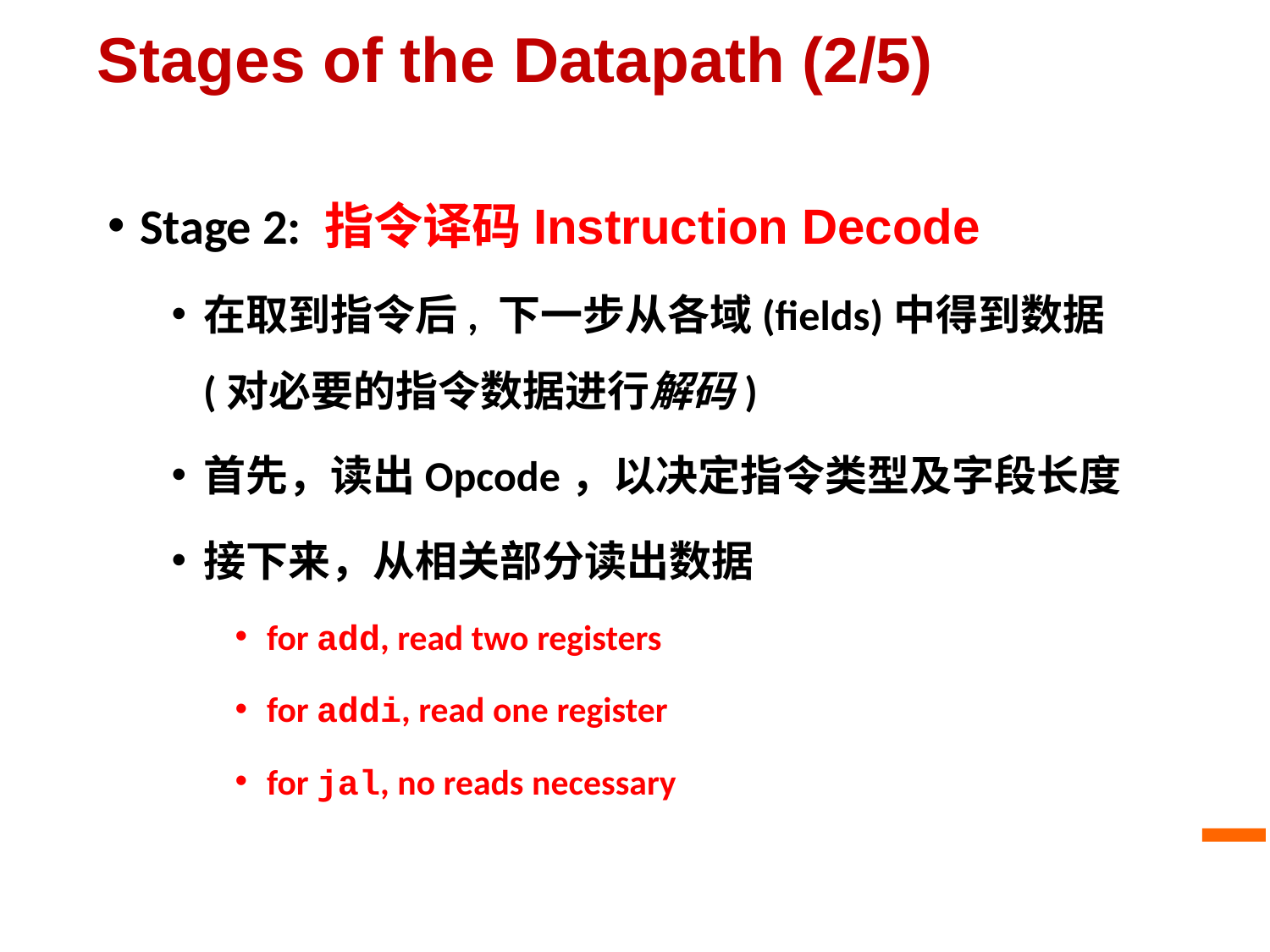

# Stages of the Datapath (2/5)
Stage 2: 指令译码Instruction Decode
在取到指令后, 下一步从各域(fields)中得到数据(对必要的指令数据进行解码)
首先，读出Opcode，以决定指令类型及字段长度
接下来，从相关部分读出数据
for add, read two registers
for addi, read one register
for jal, no reads necessary